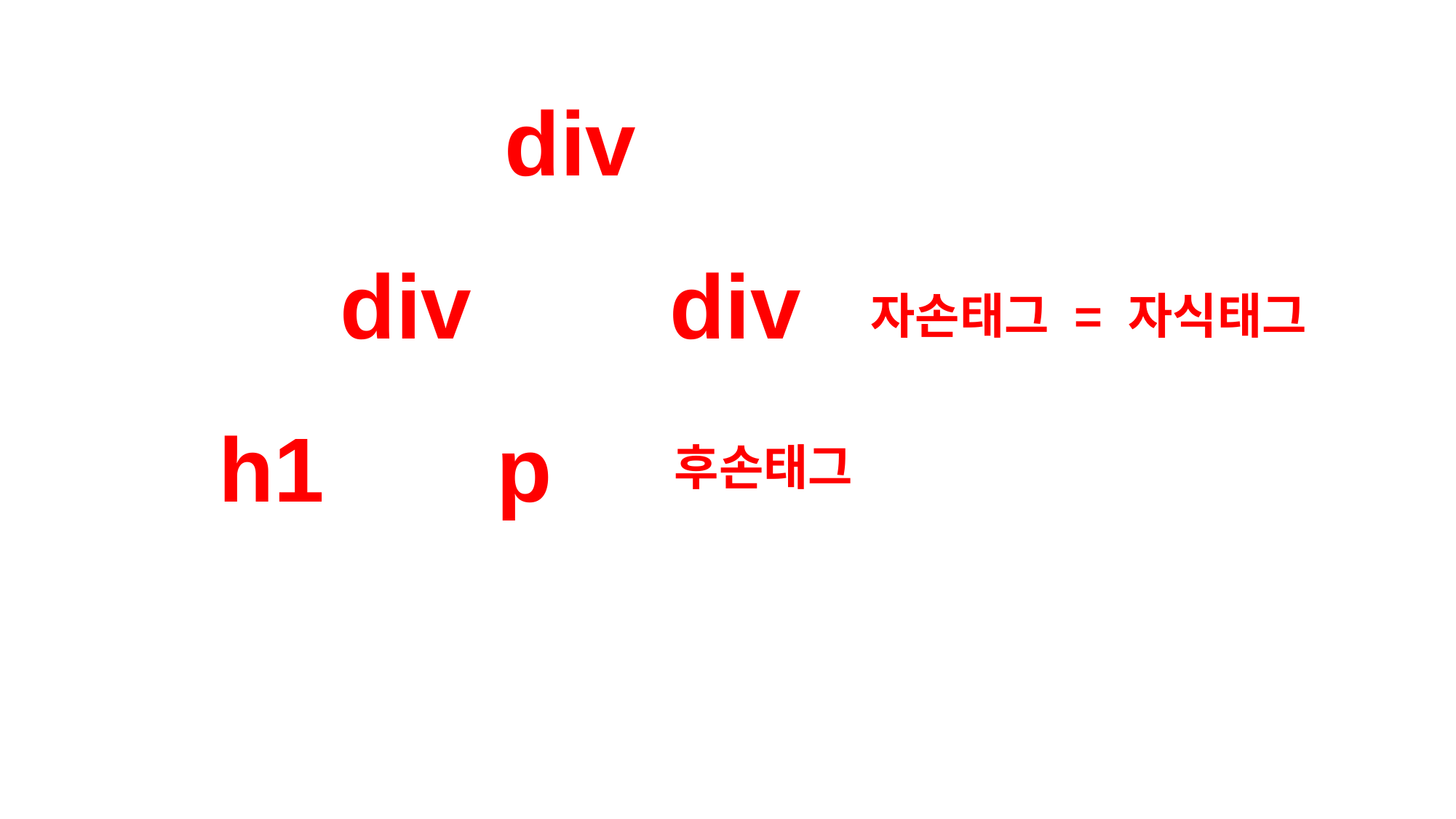

div
div
div
자손태그 = 자식태그
h1
p
후손태그